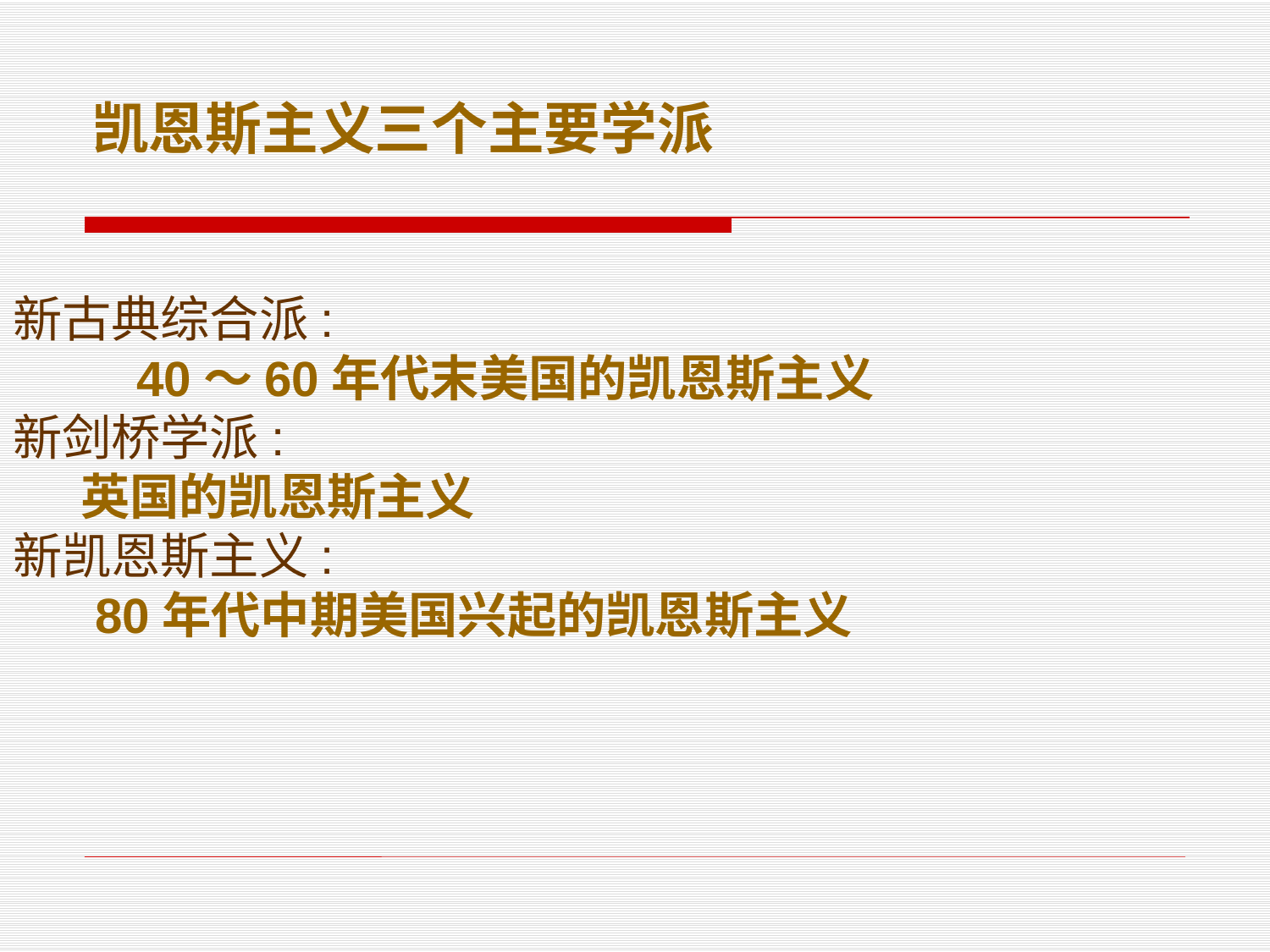

凯恩斯主义三个主要学派

新古典综合派:
         40～60年代末美国的凯恩斯主义
新剑桥学派:
     英国的凯恩斯主义
新凯恩斯主义:
      80年代中期美国兴起的凯恩斯主义